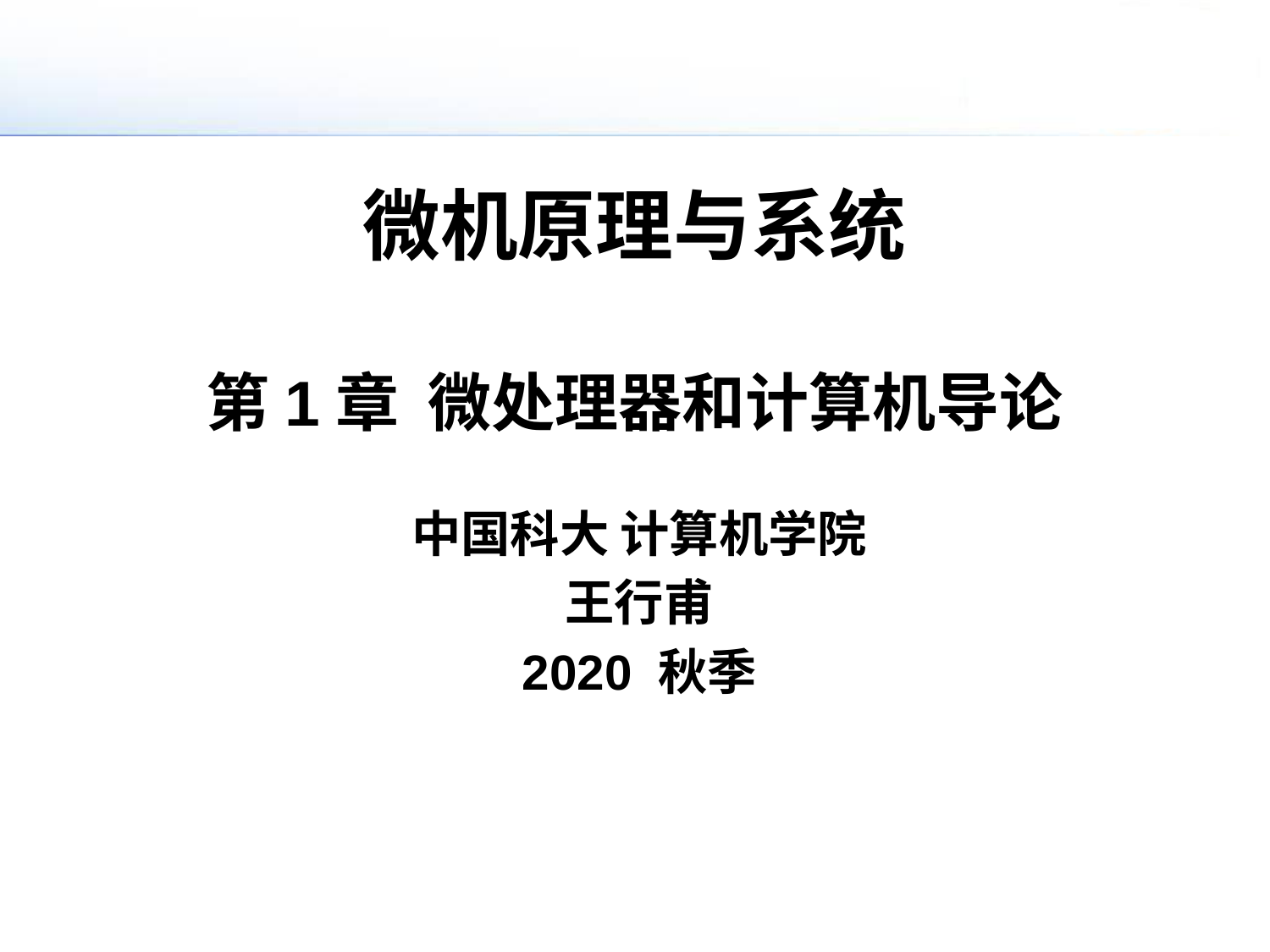

# 微机原理与系统 第1章  微处理器和计算机导论
中国科大 计算机学院
王行甫
2020 秋季